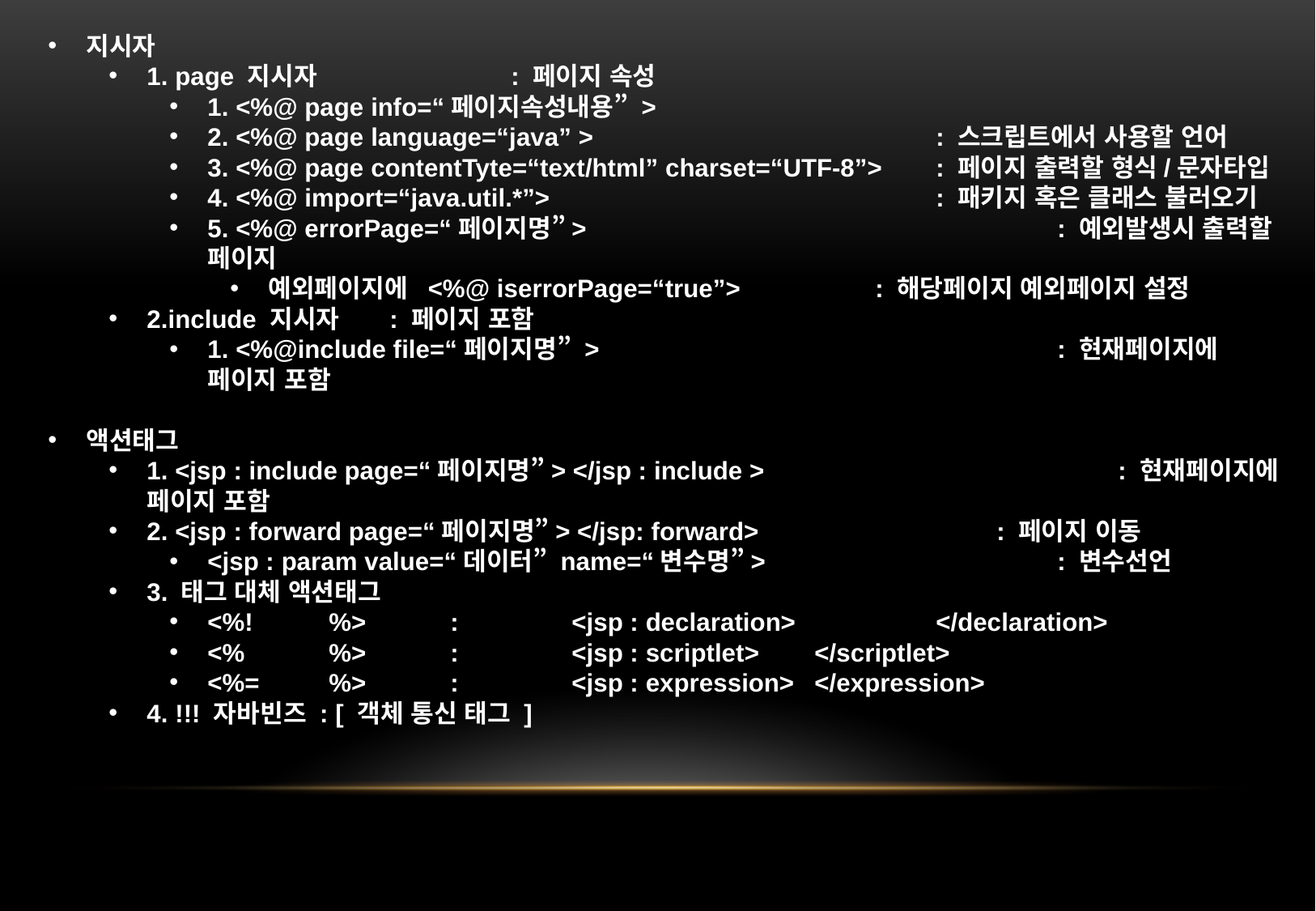

지시자
1. page 지시자		: 페이지 속성
1. <%@ page info=“페이지속성내용” >
2. <%@ page language=“java” >			: 스크립트에서 사용할 언어
3. <%@ page contentTyte=“text/html” charset=“UTF-8”>	: 페이지 출력할 형식/문자타입
4. <%@ import=“java.util.*”>				: 패키지 혹은 클래스 불러오기
5. <%@ errorPage=“페이지명”>				: 예외발생시 출력할 페이지
예외페이지에  <%@ iserrorPage=“true”>		: 해당페이지 예외페이지 설정
2.include 지시자 	: 페이지 포함
1. <%@include file=“페이지명” >				: 현재페이지에 페이지 포함

액션태그
1. <jsp : include page=“페이지명”> </jsp : include >			: 현재페이지에 페이지 포함
2. <jsp : forward page=“페이지명”> </jsp: forward>		: 페이지 이동
<jsp : param value=“데이터” name=“변수명”>			: 변수선언
3. 태그 대체 액션태그
<%! 	%>	:	<jsp : declaration>    	</declaration>
<%	%>	:	<jsp : scriptlet>    	</scriptlet>
<%=	%>	:	<jsp : expression> 	</expression>
4. !!! 자바빈즈 : [ 객체 통신 태그 ]